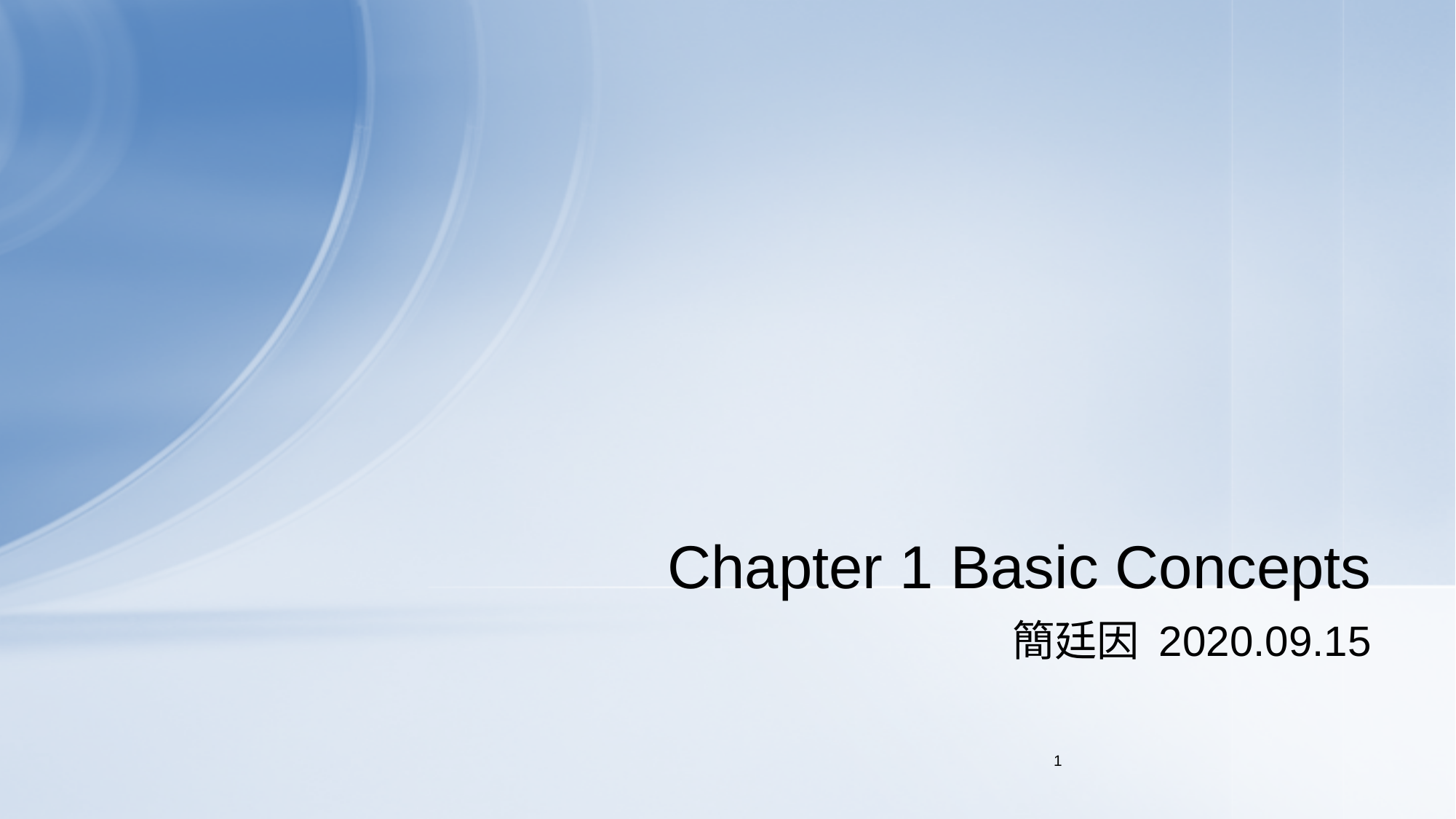

# Chapter 1 Basic Concepts
簡廷因 2020.09.15
1